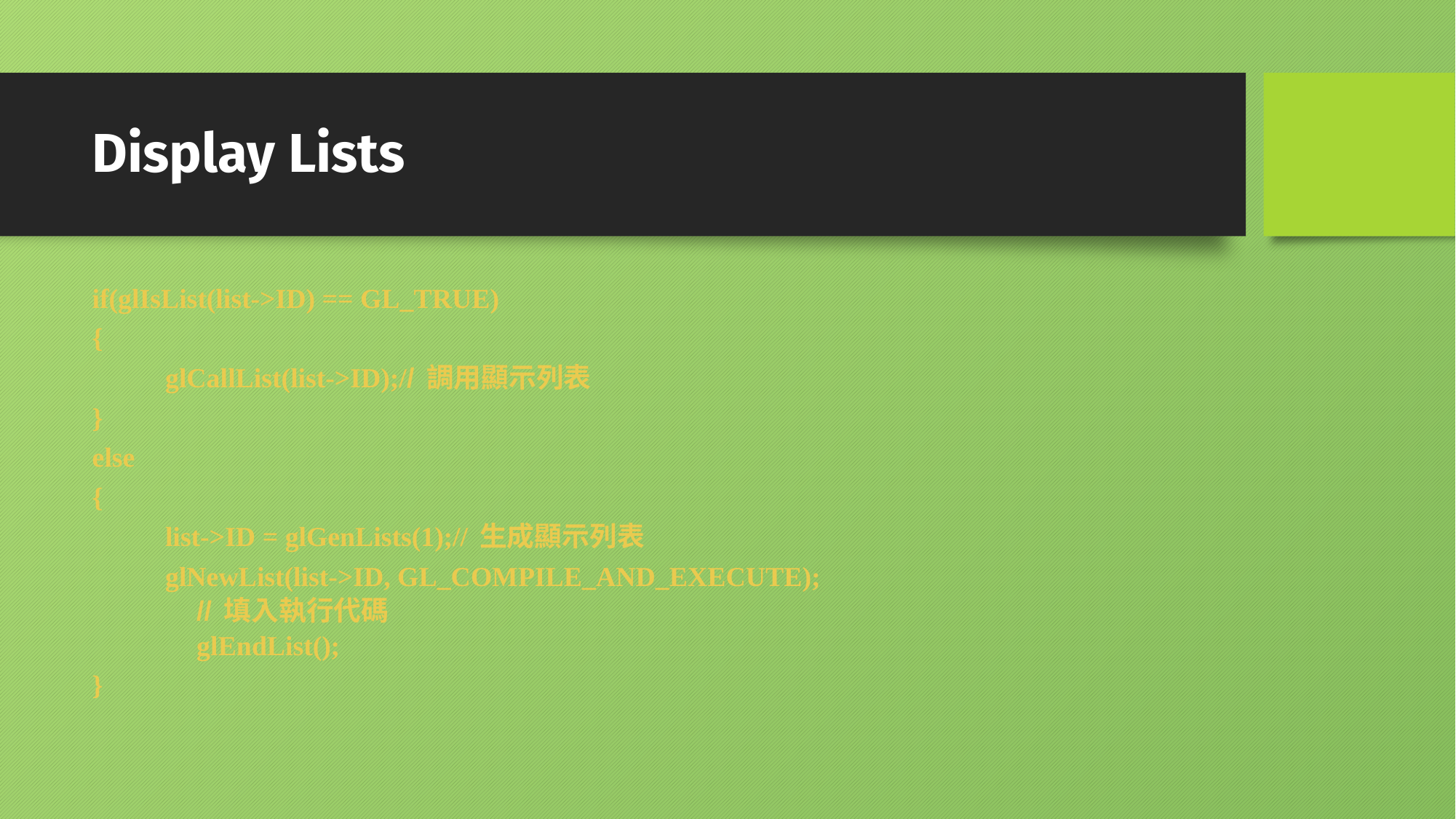

# Display Lists
if(glIsList(list->ID) == GL_TRUE)
{
	glCallList(list->ID);// 調用顯示列表
}
else
{
	list->ID = glGenLists(1);// 生成顯示列表
	glNewList(list->ID, GL_COMPILE_AND_EXECUTE);
// 填入執行代碼
glEndList();
}